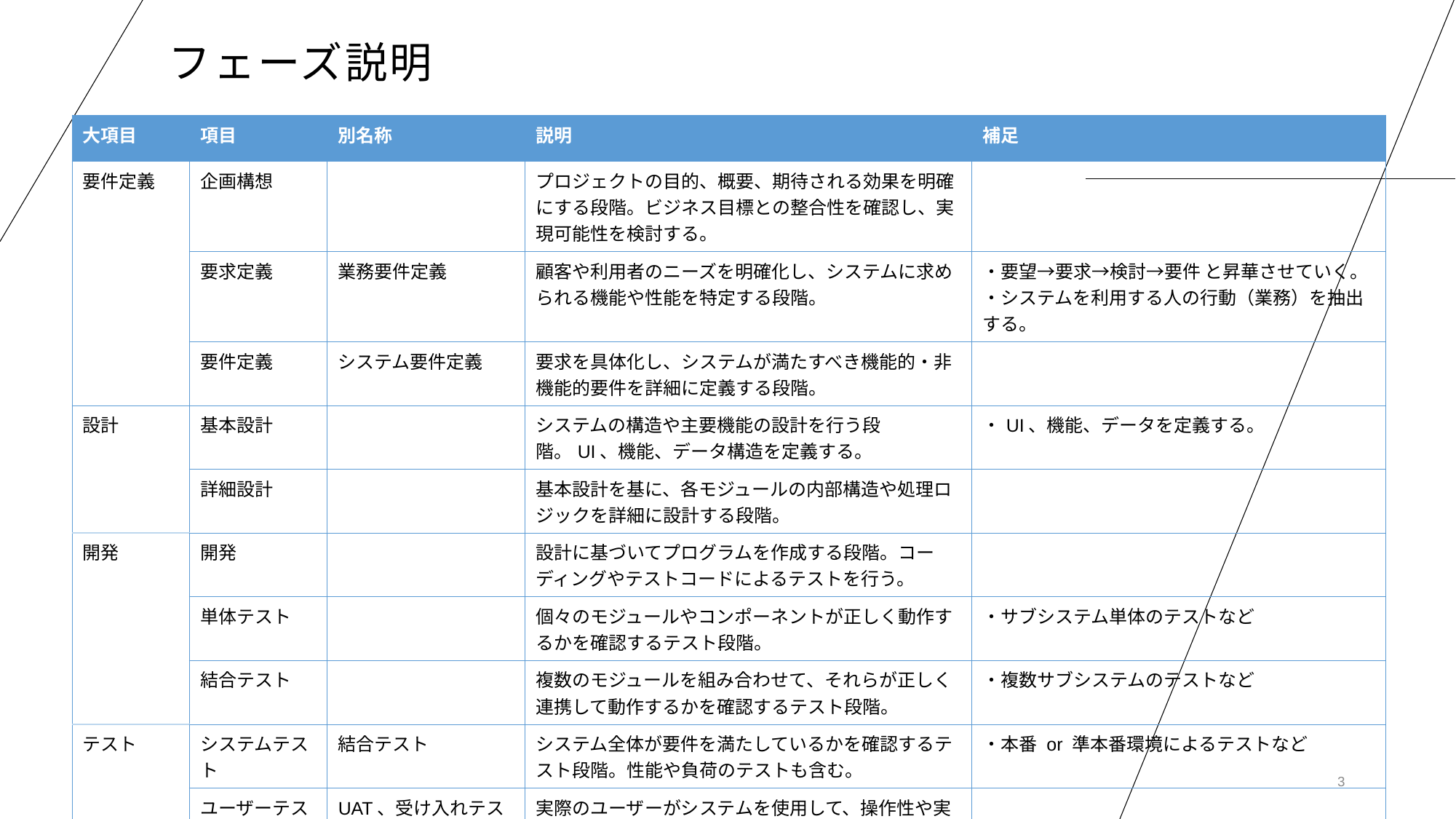

# フェーズ説明
| 大項目 | 項目 | 別名称 | 説明 | 補足 |
| --- | --- | --- | --- | --- |
| 要件定義 | 企画構想 |  | プロジェクトの目的、概要、期待される効果を明確にする段階。ビジネス目標との整合性を確認し、実現可能性を検討する。 |  |
|  | 要求定義 | 業務要件定義 | 顧客や利用者のニーズを明確化し、システムに求められる機能や性能を特定する段階。 | ・要望→要求→検討→要件 と昇華させていく。 ・システムを利用する人の行動（業務）を抽出する。 |
|  | 要件定義 | システム要件定義 | 要求を具体化し、システムが満たすべき機能的・非機能的要件を詳細に定義する段階。 |  |
| 設計 | 基本設計 |  | システムの構造や主要機能の設計を行う段階。UI、機能、データ構造を定義する。 | ・UI、機能、データを定義する。 |
|  | 詳細設計 |  | 基本設計を基に、各モジュールの内部構造や処理ロジックを詳細に設計する段階。 |  |
| 開発 | 開発 |  | 設計に基づいてプログラムを作成する段階。コーディングやテストコードによるテストを行う。 |  |
|  | 単体テスト |  | 個々のモジュールやコンポーネントが正しく動作するかを確認するテスト段階。 | ・サブシステム単体のテストなど |
|  | 結合テスト |  | 複数のモジュールを組み合わせて、それらが正しく連携して動作するかを確認するテスト段階。 | ・複数サブシステムのテストなど |
| テスト | システムテスト | 結合テスト | システム全体が要件を満たしているかを確認するテスト段階。性能や負荷のテストも含む。 | ・本番 or 準本番環境によるテストなど |
|  | ユーザーテスト | UAT、受け入れテスト | 実際のユーザーがシステムを使用して、操作性や実用性を確認するテスト段階。 |  |
3